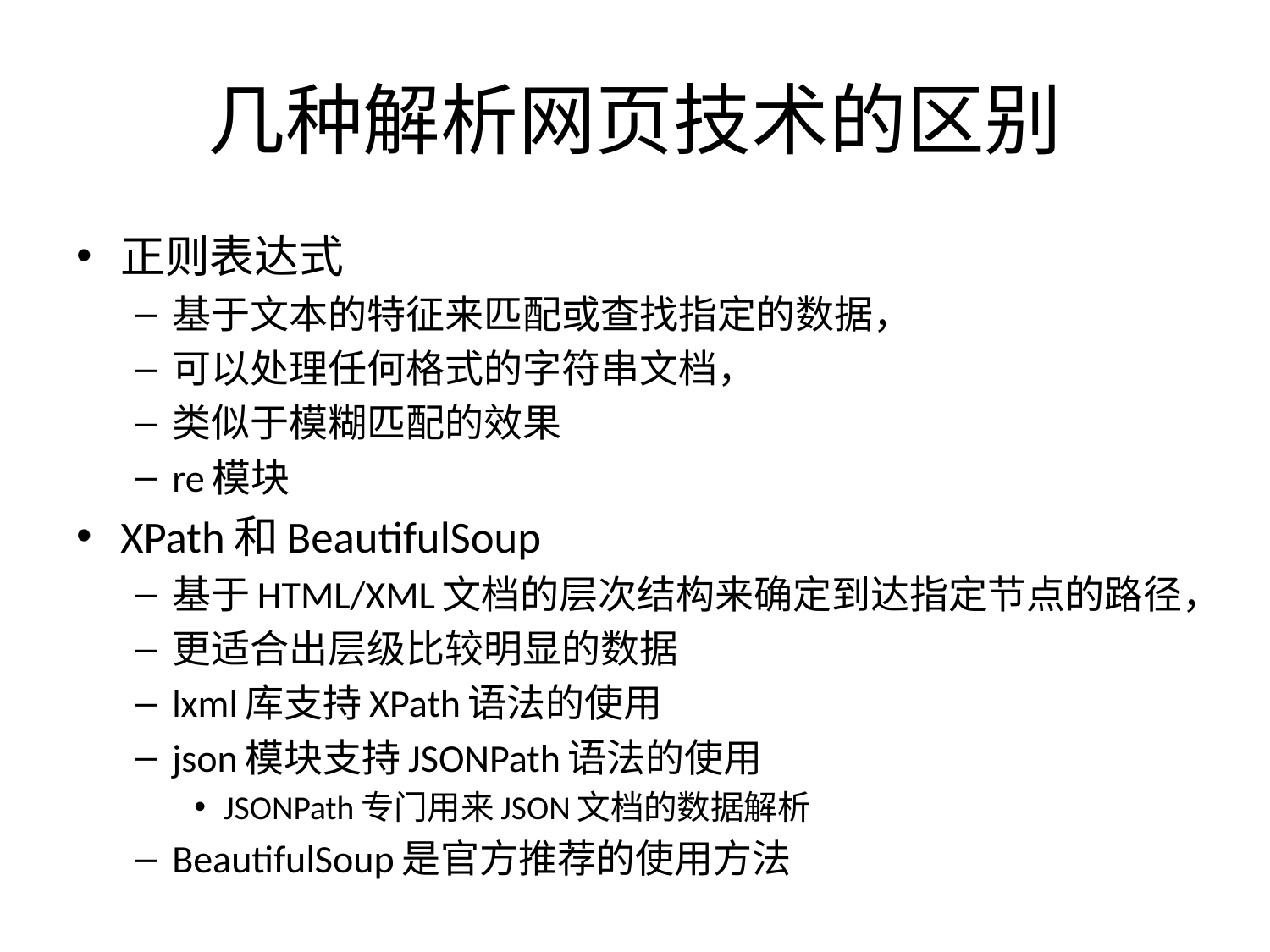

# 几种解析网页技术的区别
正则表达式
基于文本的特征来匹配或查找指定的数据，
可以处理任何格式的字符串文档，
类似于模糊匹配的效果
re模块
XPath和BeautifulSoup
基于HTML/XML文档的层次结构来确定到达指定节点的路径，
更适合出层级比较明显的数据
lxml库支持XPath语法的使用
json模块支持JSONPath语法的使用
JSONPath专门用来JSON文档的数据解析
BeautifulSoup是官方推荐的使用方法